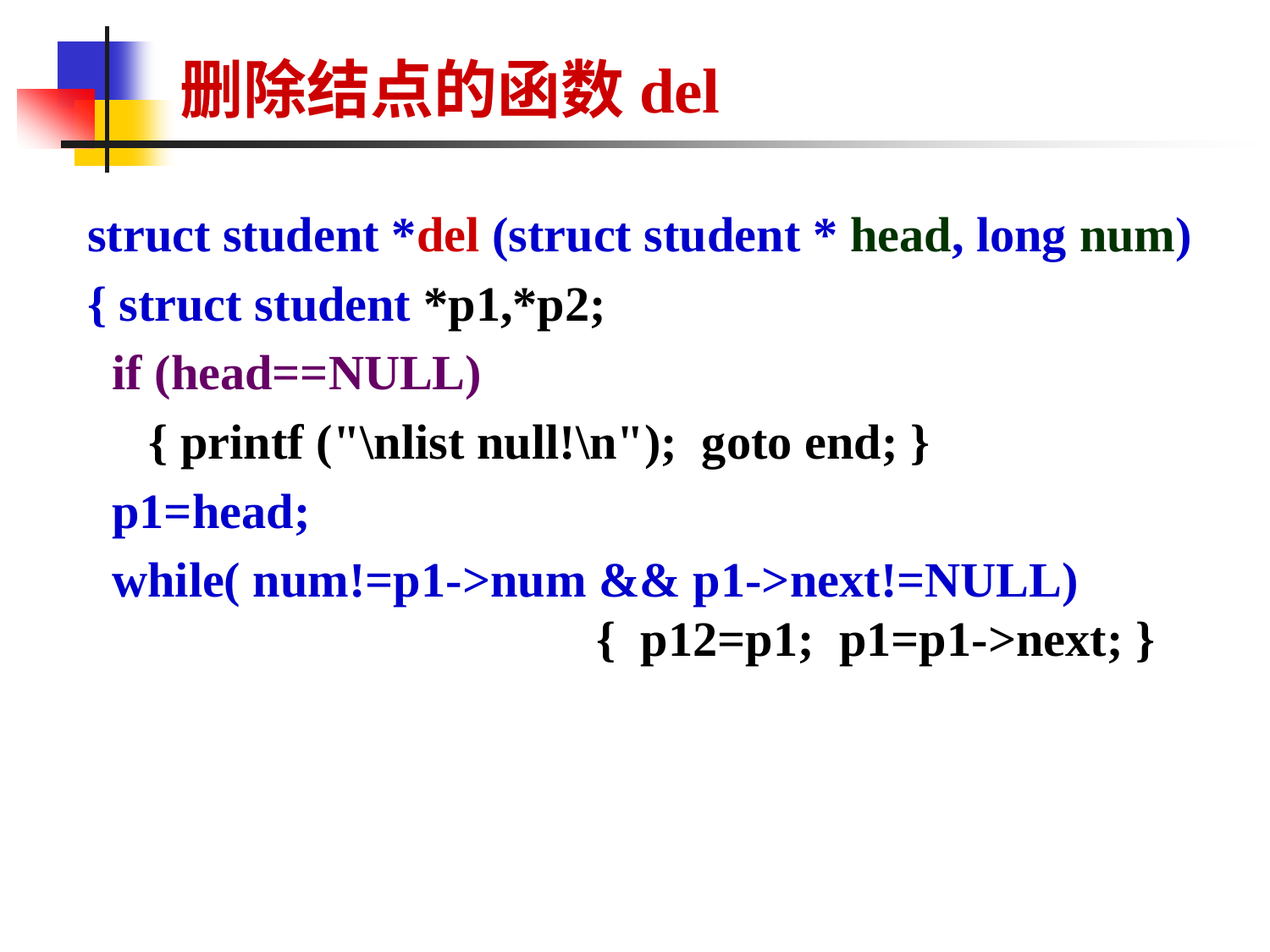

删除结点的函数del
struct student *del (struct student * head, long num)
{ struct student *p1,*p2;
  if (head==NULL)
     { printf ("\nlist null!\n");  goto end; }
  p1=head;
  while( num!=p1->num && p1->next!=NULL)                                          {  p12=p1;  p1=p1->next; }